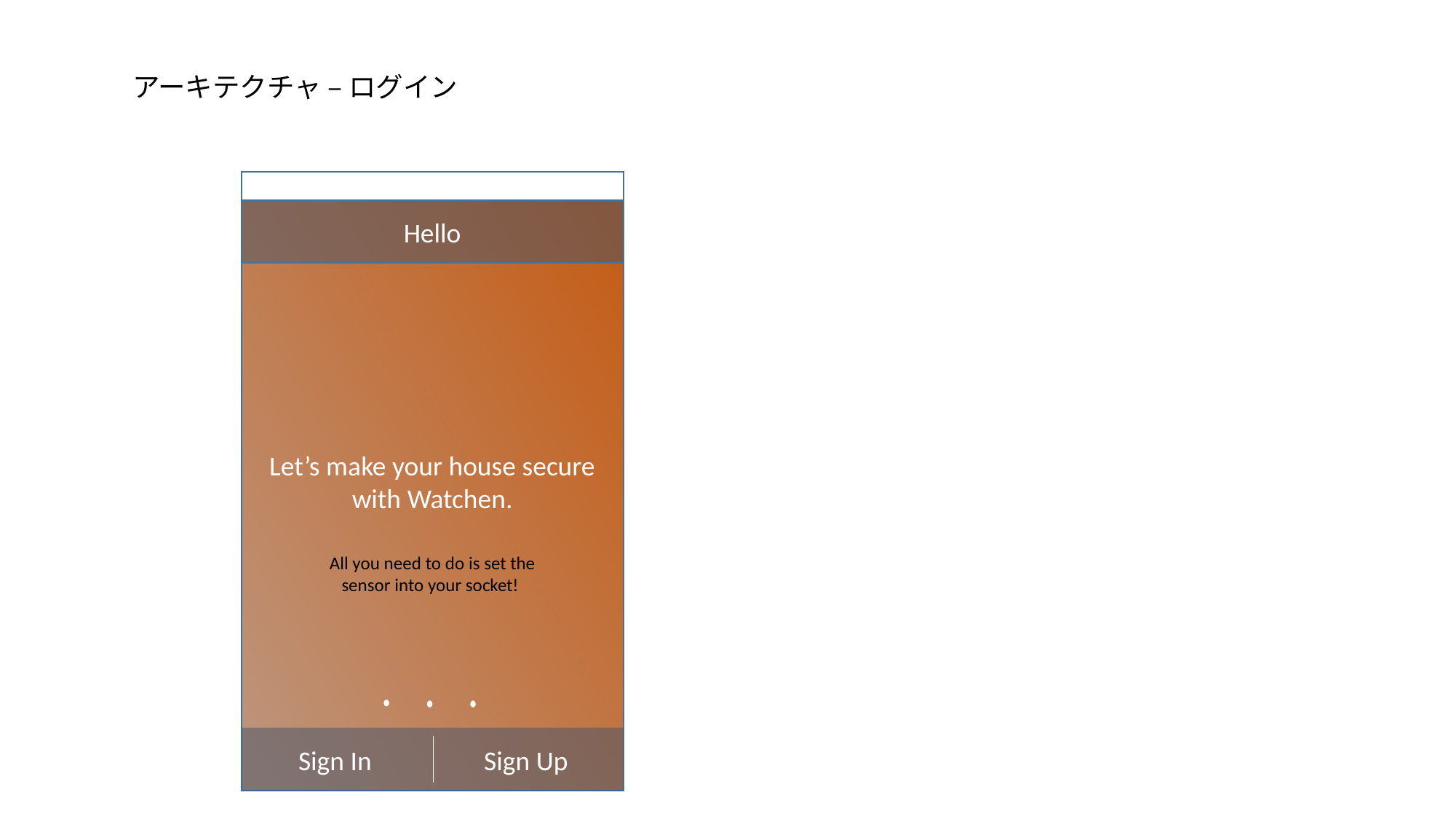

アーキテクチャ – ログイン
Let’s make your house secure with Watchen.

Hello
All you need to do is set the sensor into your socket!

Sign In
Sign Up